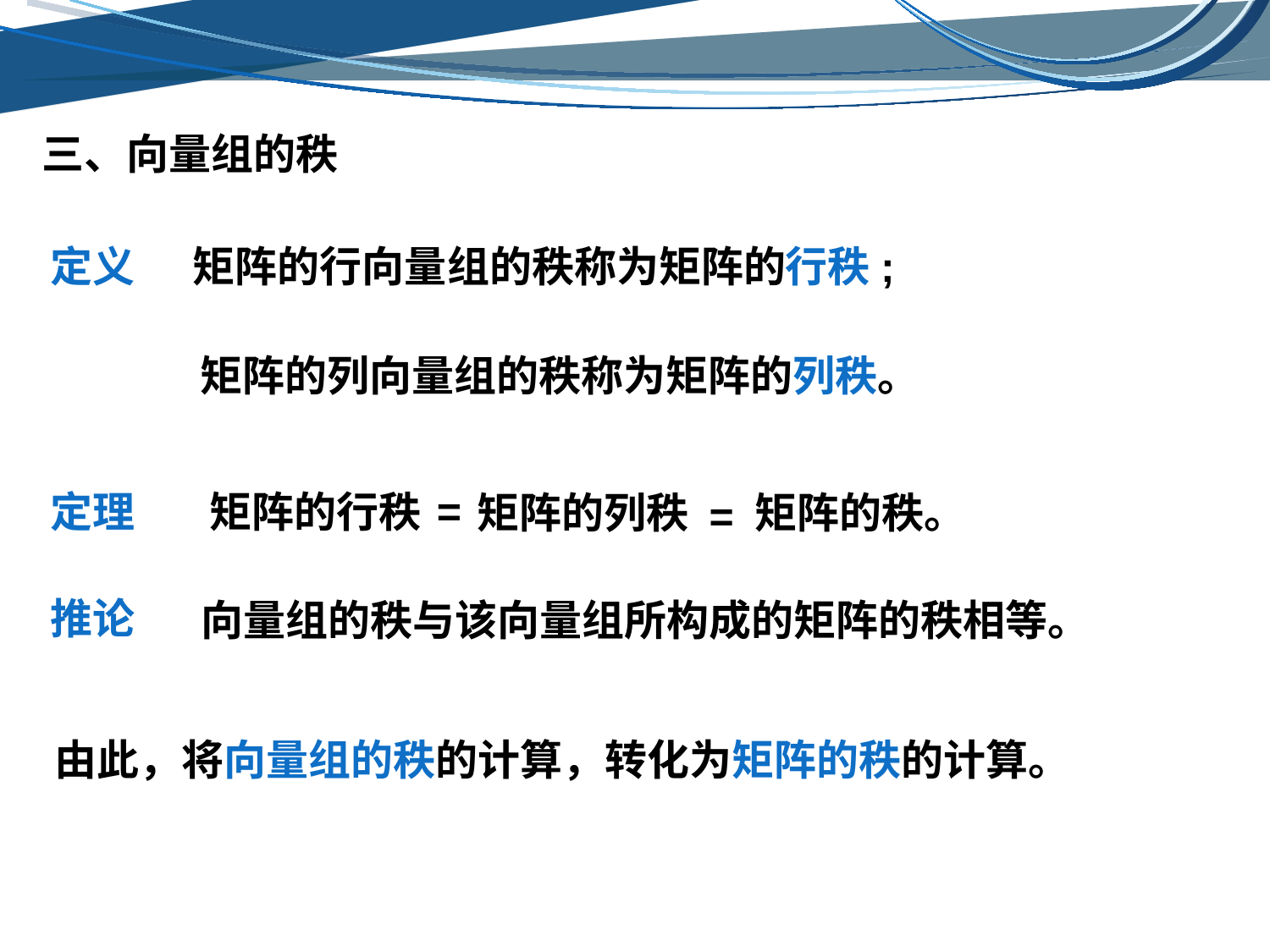

三、向量组的秩
定义
矩阵的行向量组的秩称为矩阵的行秩;
矩阵的列向量组的秩称为矩阵的列秩。
=
定理
矩阵的行秩
矩阵的列秩
矩阵的秩。
=
推论
向量组的秩与该向量组所构成的矩阵的秩相等。
由此，将向量组的秩的计算，转化为矩阵的秩的计算。